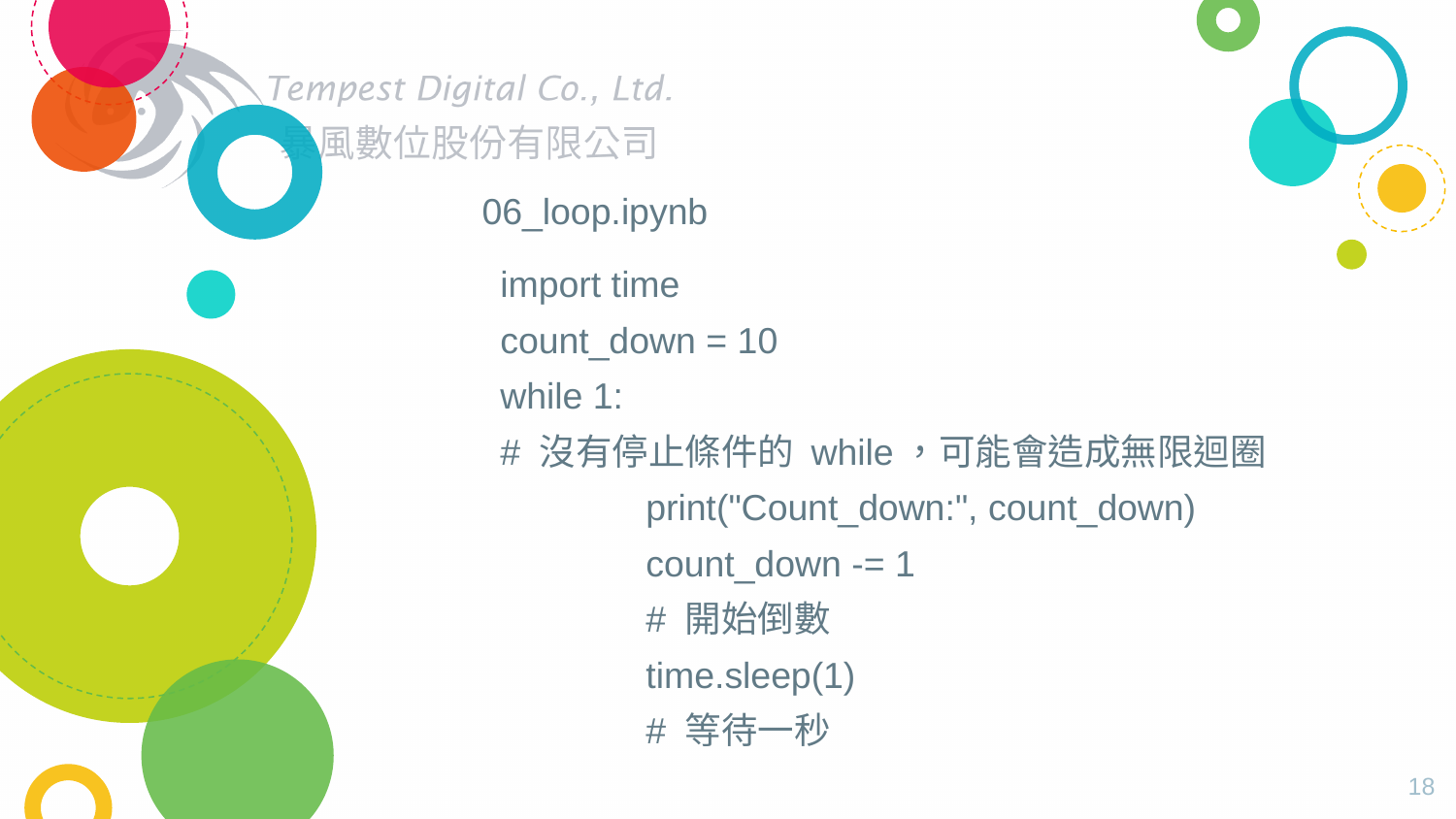

# 06_loop.ipynb
import time
count_down = 10
while 1:
# 沒有停止條件的 while，可能會造成無限迴圈
	print("Count_down:", count_down)
    	count_down -= 1
    	# 開始倒數
    	time.sleep(1)
    	# 等待一秒

18